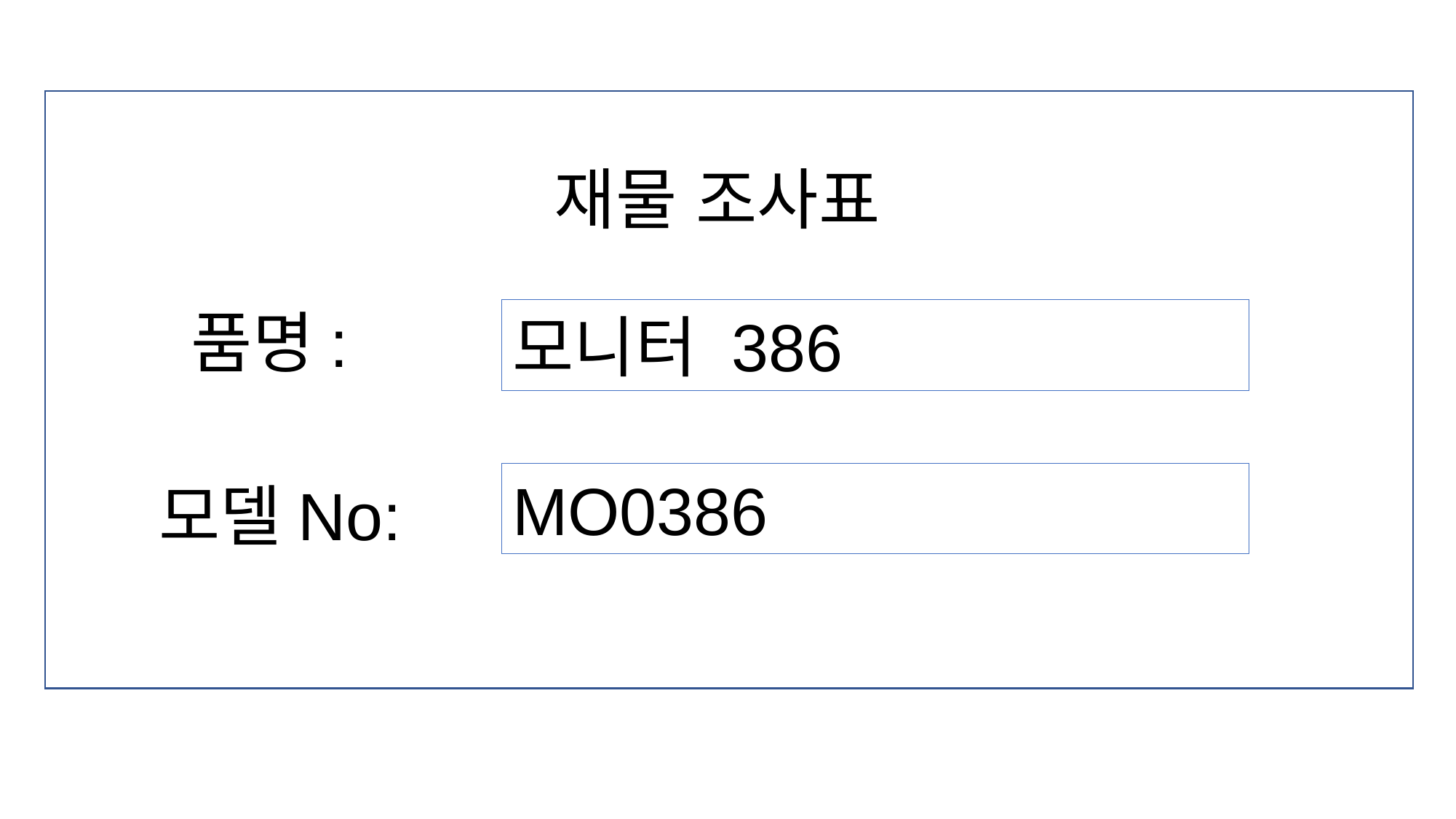

재물 조사표
품명:
모니터 386
MO0386
모델No: